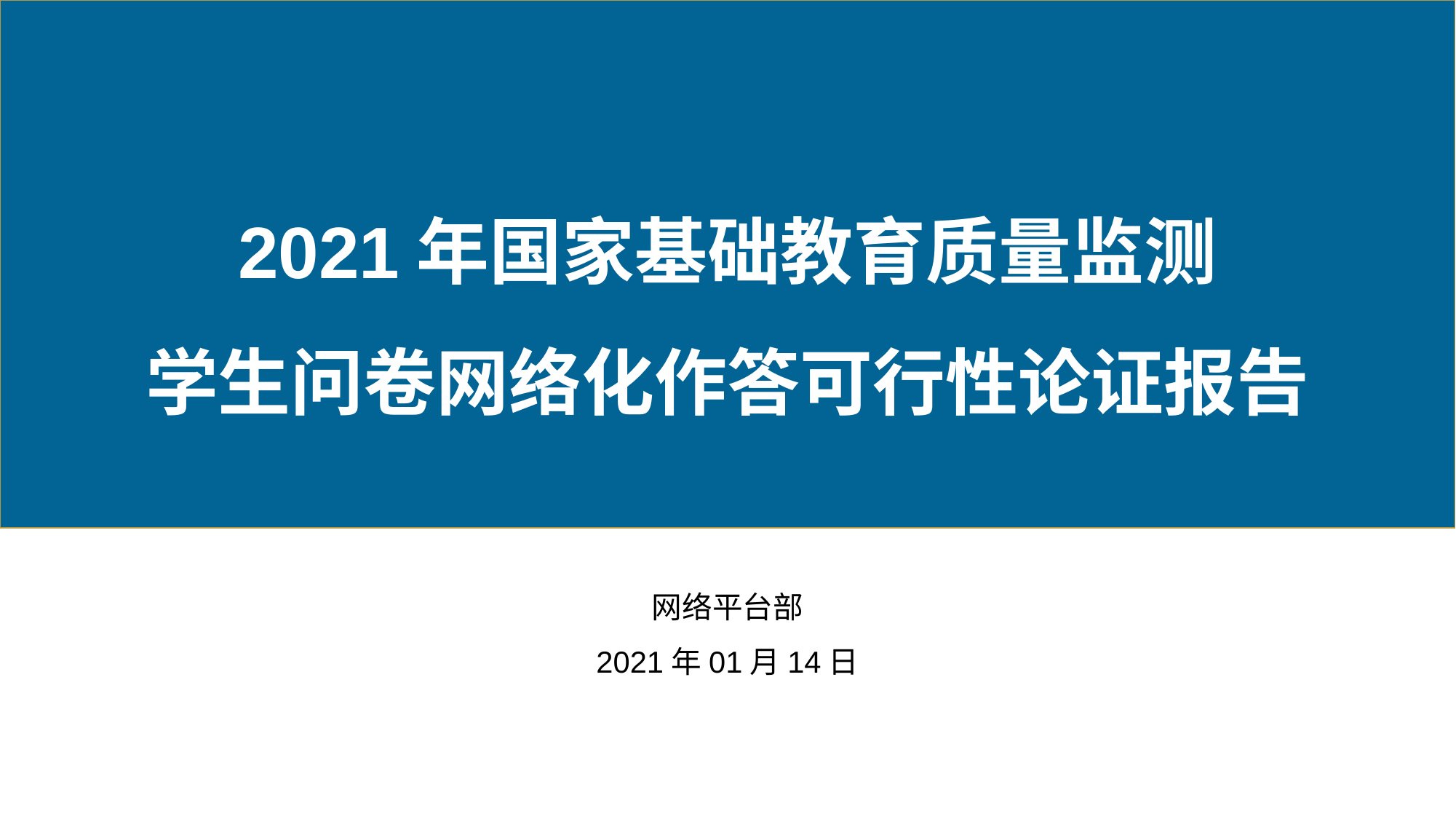

# 2021年国家基础教育质量监测 学生问卷网络化作答可行性论证报告
网络平台部
2021年01月14日